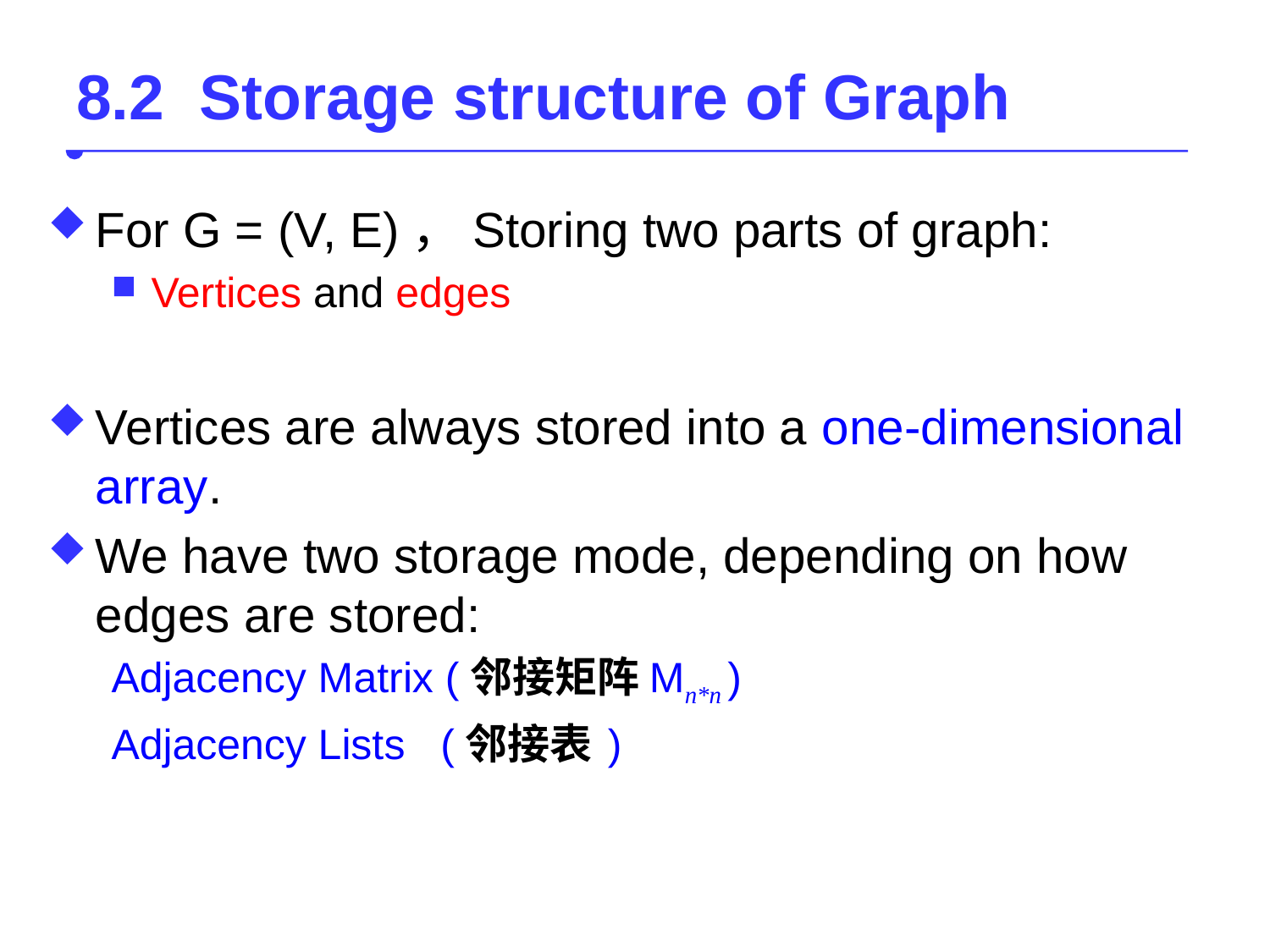

# 8.2  Storage structure of Graph
For G = (V, E)，Storing two parts of graph:
Vertices and edges

Vertices are always stored into a one-dimensional array.
We have two storage mode, depending on how edges are stored:
Adjacency Matrix (邻接矩阵Mn*n )
Adjacency Lists   (邻接表 )